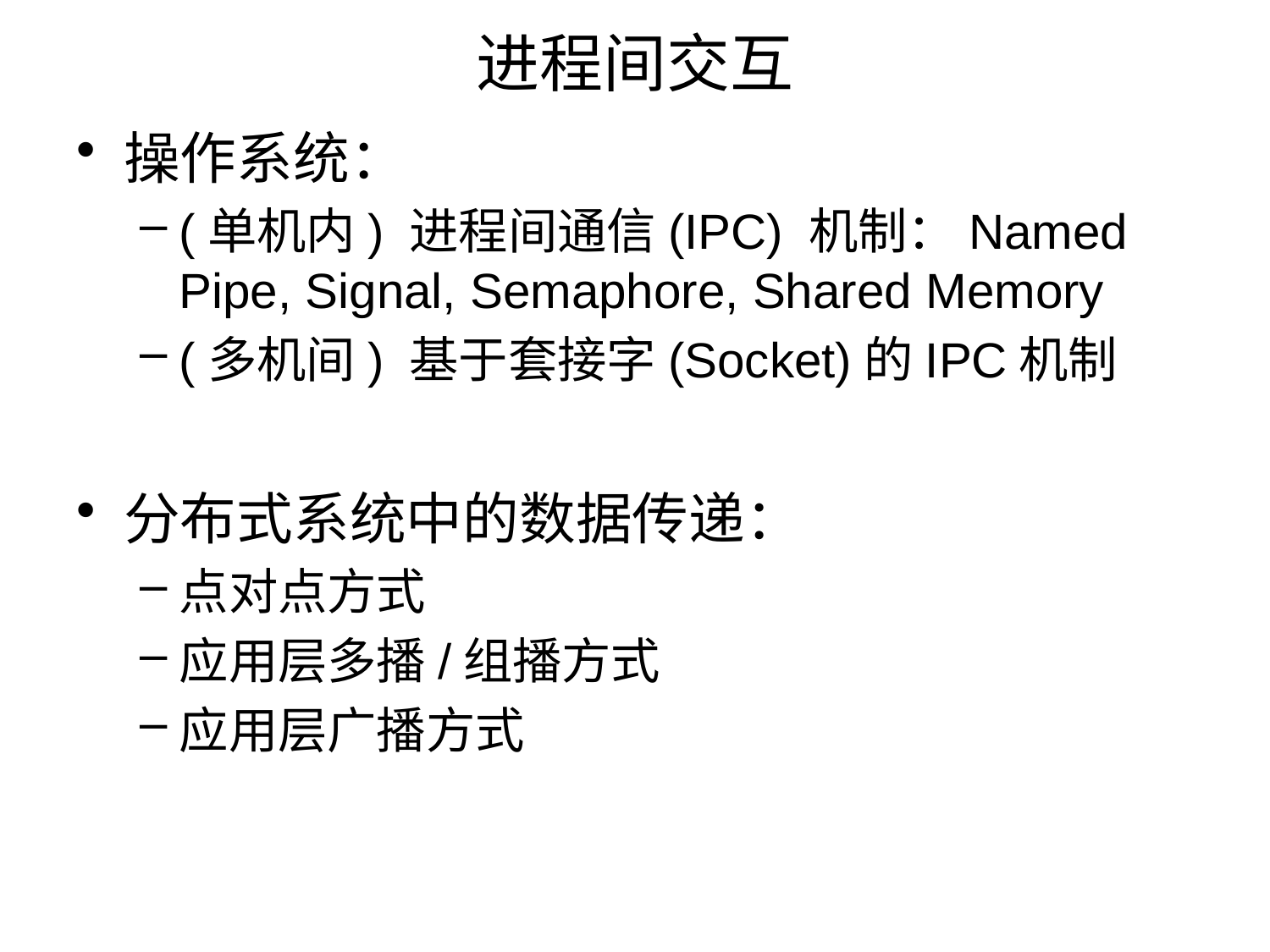

# 进程间交互
操作系统：
(单机内) 进程间通信(IPC) 机制：Named Pipe, Signal, Semaphore, Shared Memory
(多机间) 基于套接字(Socket)的IPC机制

分布式系统中的数据传递：
点对点方式
应用层多播/组播方式
应用层广播方式